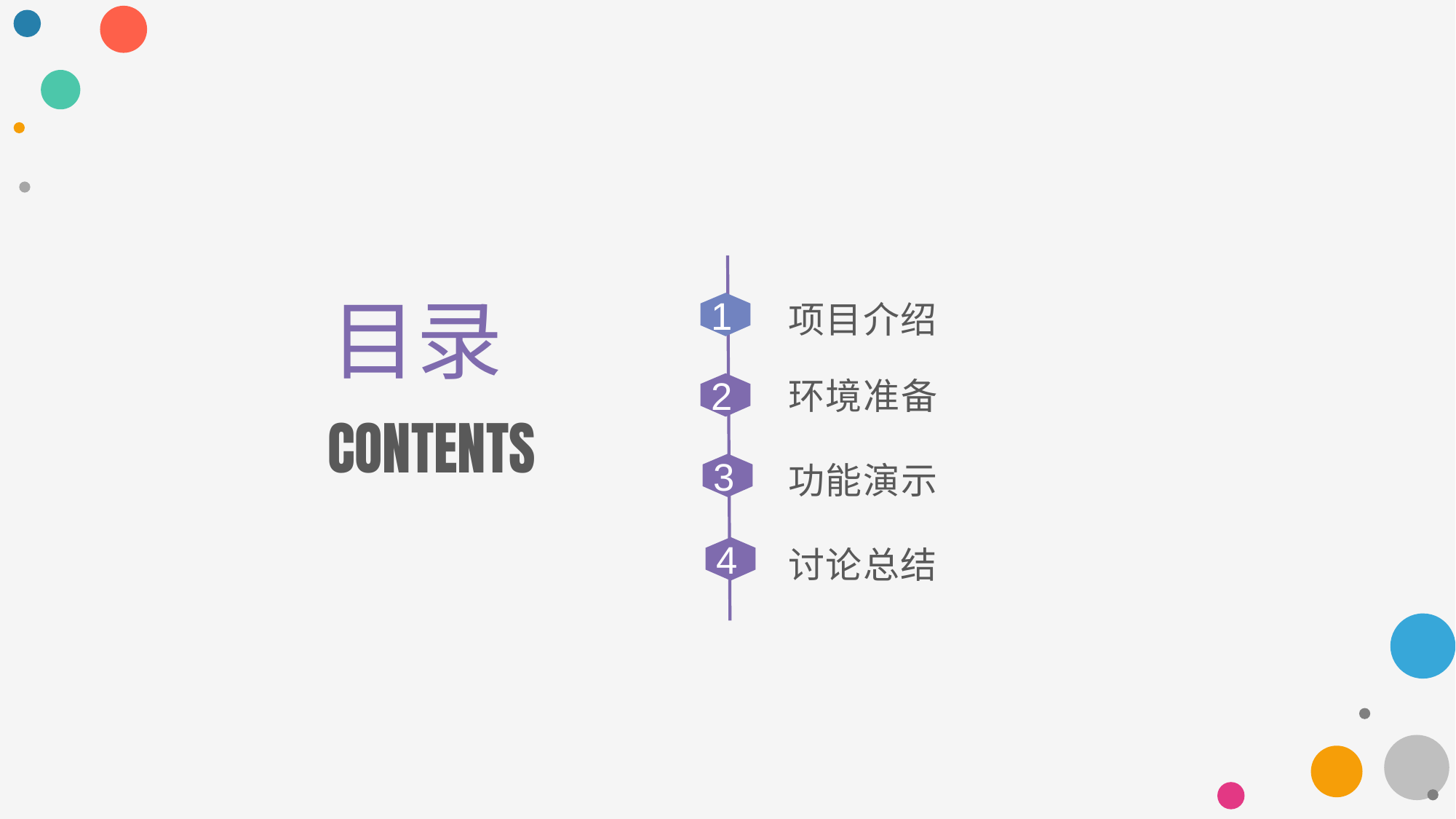

项目介绍
1
目录
环境准备
2
CONTENTS
3
功能演示
4
讨论总结